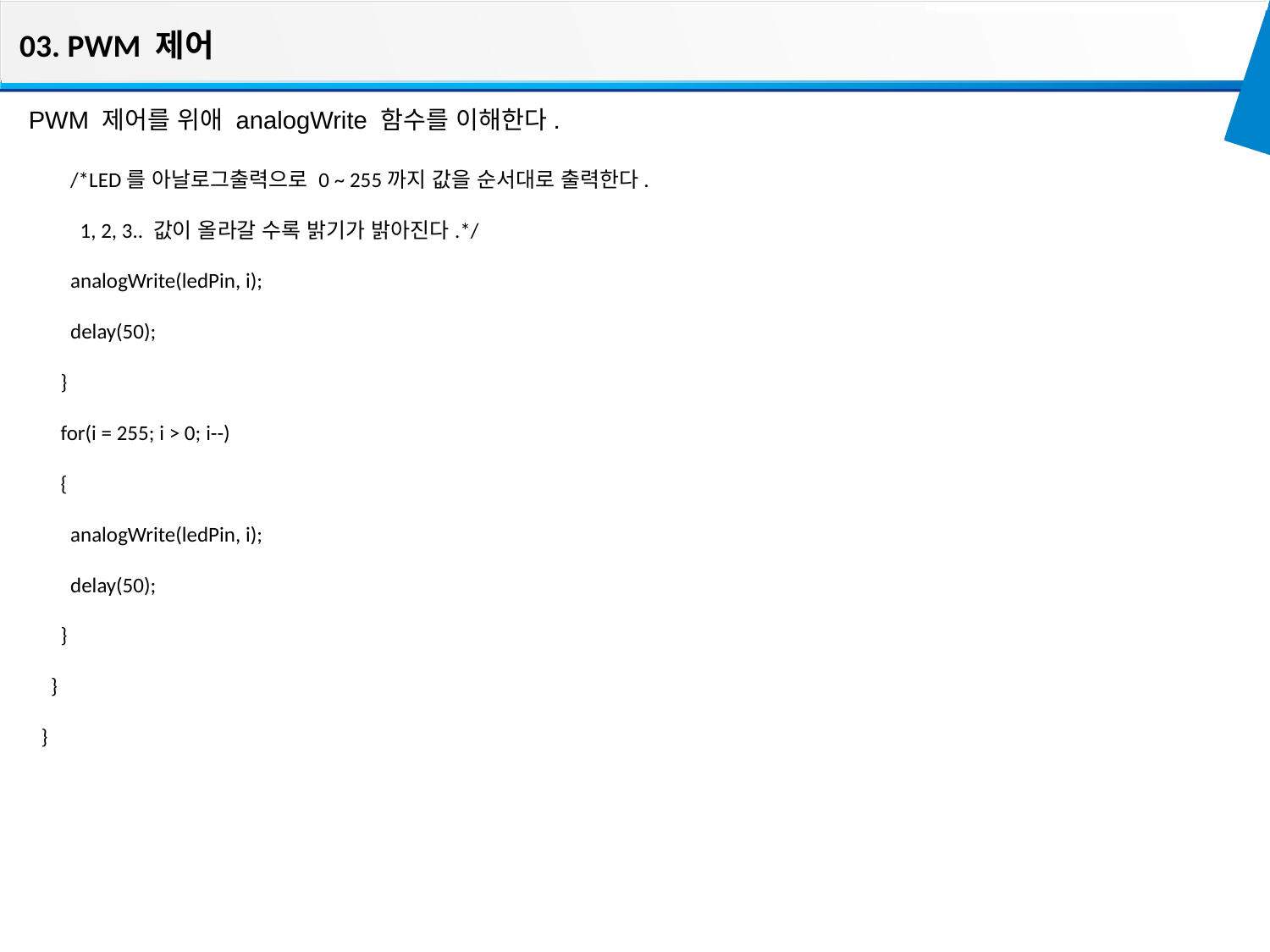

03. PWM 제어

PWM 제어를 위애 analogWrite 함수를 이해한다.

      /*LED를 아날로그출력으로 0 ~ 255까지 값을 순서대로 출력한다.

        1, 2, 3.. 값이 올라갈 수록 밝기가 밝아진다.*/

      analogWrite(ledPin, i);

      delay(50);

    }

    for(i = 255; i > 0; i--)

    {

      analogWrite(ledPin, i);

      delay(50);

    }

  }

}